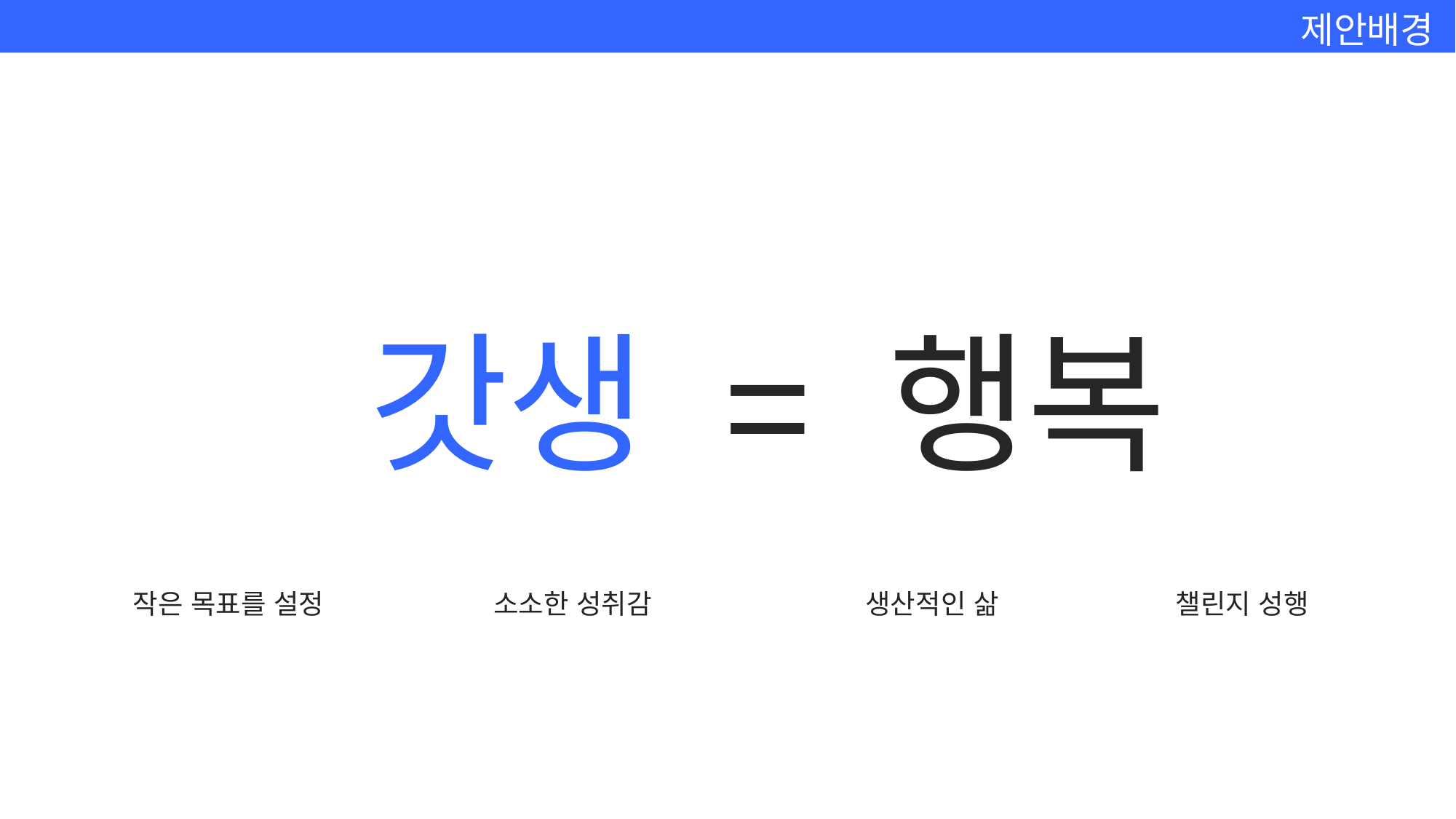

제안배경
갓생 = 행복
작은 목표를 설정
소소한 성취감
생산적인 삶
챌린지 성행